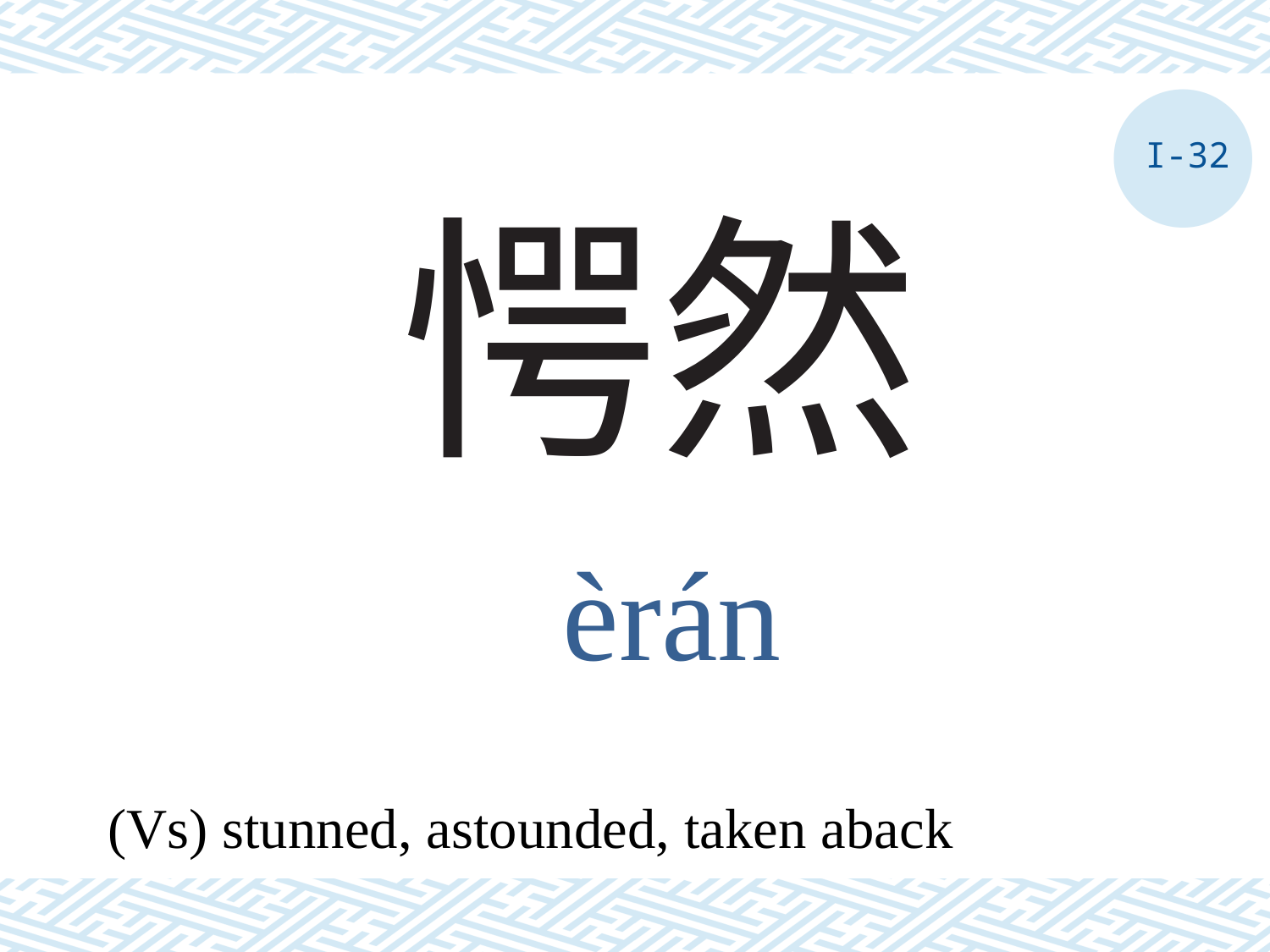

I-32

# 愕然
èrán
(Vs) stunned, astounded, taken aback